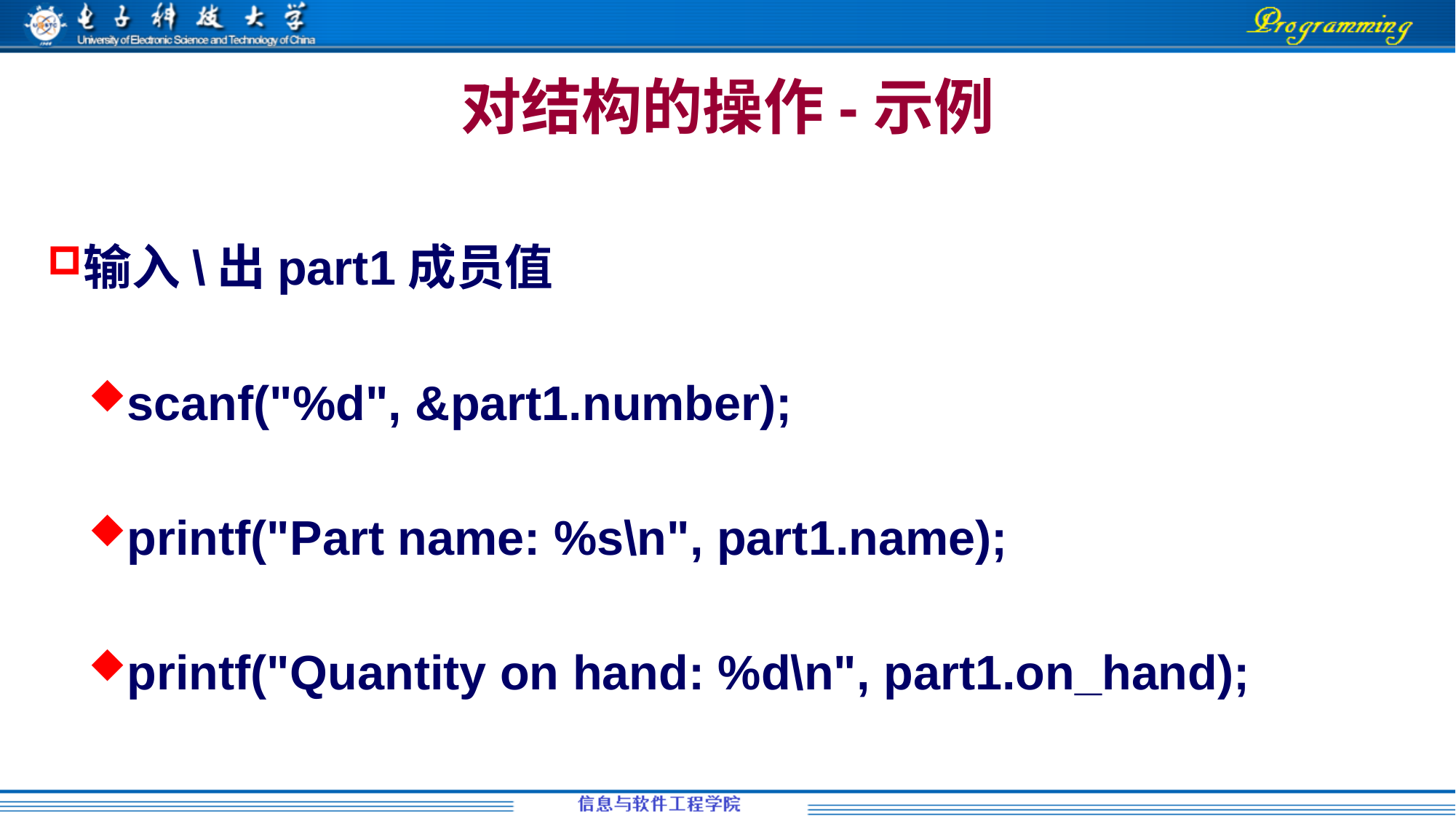

# 对结构的操作-示例
输入\出part1成员值
scanf("%d", &part1.number);
printf("Part name: %s\n", part1.name);
printf("Quantity on hand: %d\n", part1.on_hand);